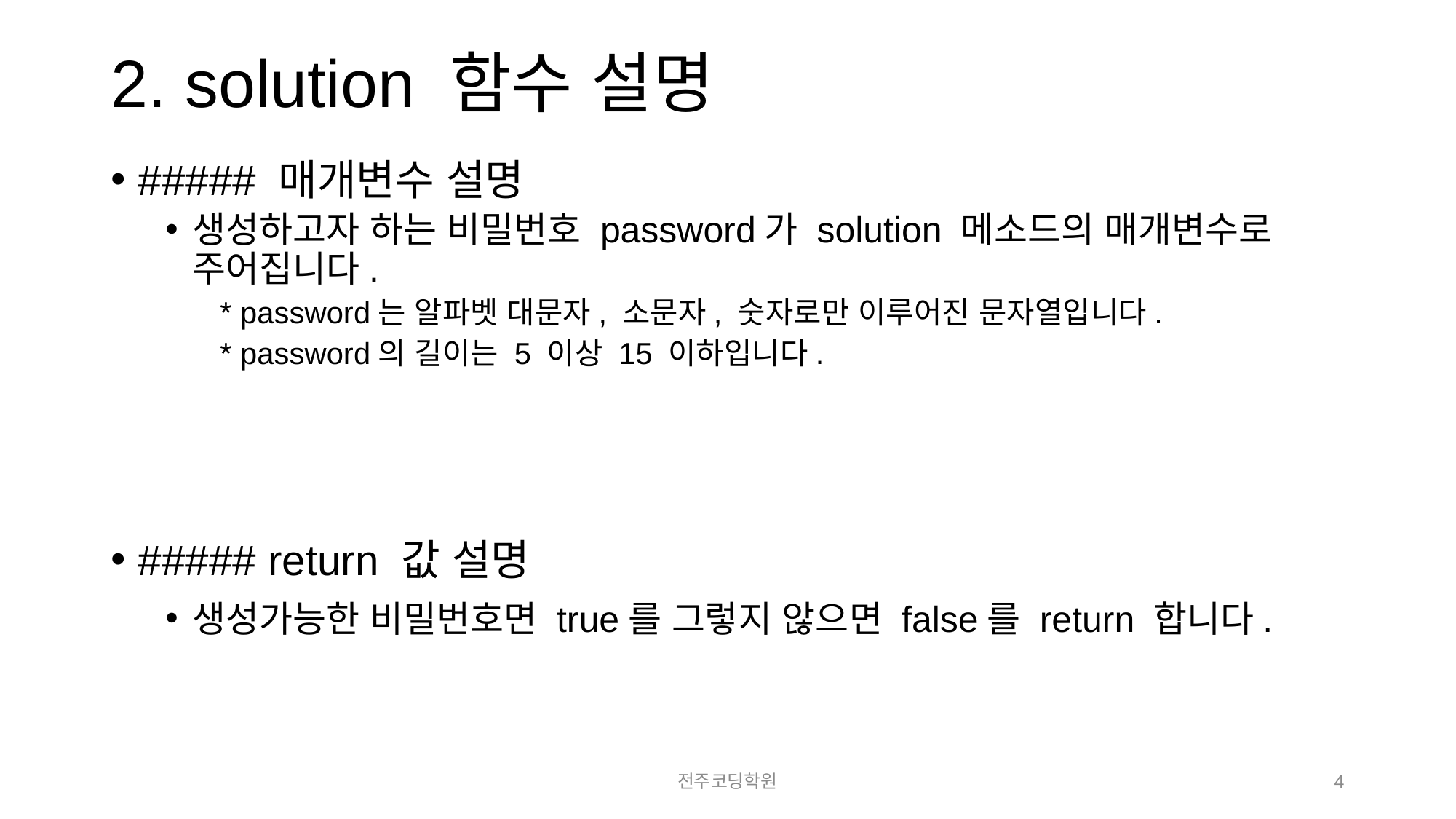

# 2. solution 함수 설명
##### 매개변수 설명
생성하고자 하는 비밀번호 password가 solution 메소드의 매개변수로 주어집니다.
* password는 알파벳 대문자, 소문자, 숫자로만 이루어진 문자열입니다.
* password의 길이는 5 이상 15 이하입니다.

##### return 값 설명
생성가능한 비밀번호면 true를 그렇지 않으면 false를 return 합니다.
전주코딩학원
4